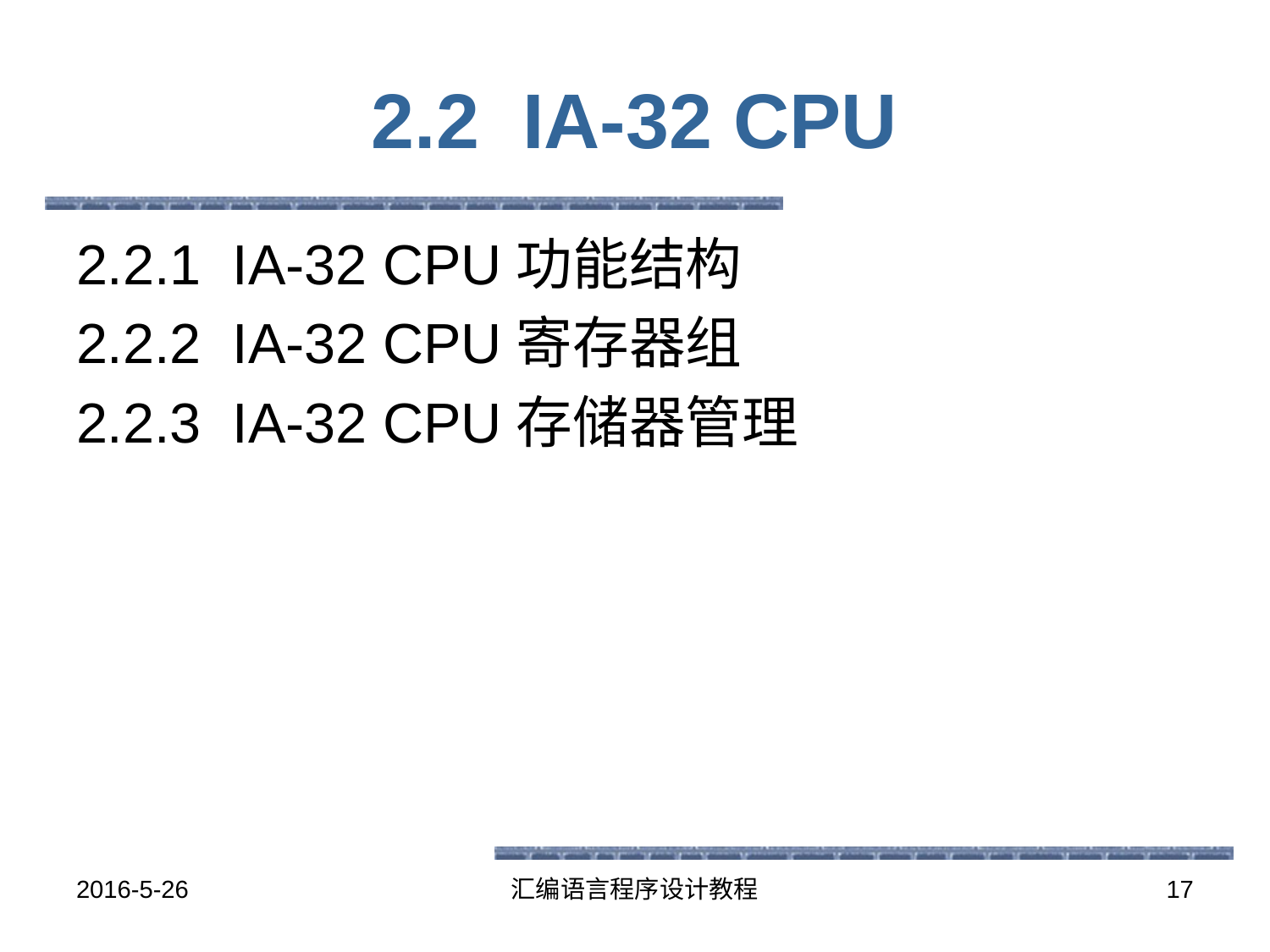

# 2.2  IA-32 CPU
2.2.1  IA-32 CPU功能结构
2.2.2  IA-32 CPU寄存器组
2.2.3  IA-32 CPU存储器管理
2016-5-26
汇编语言程序设计教程
17